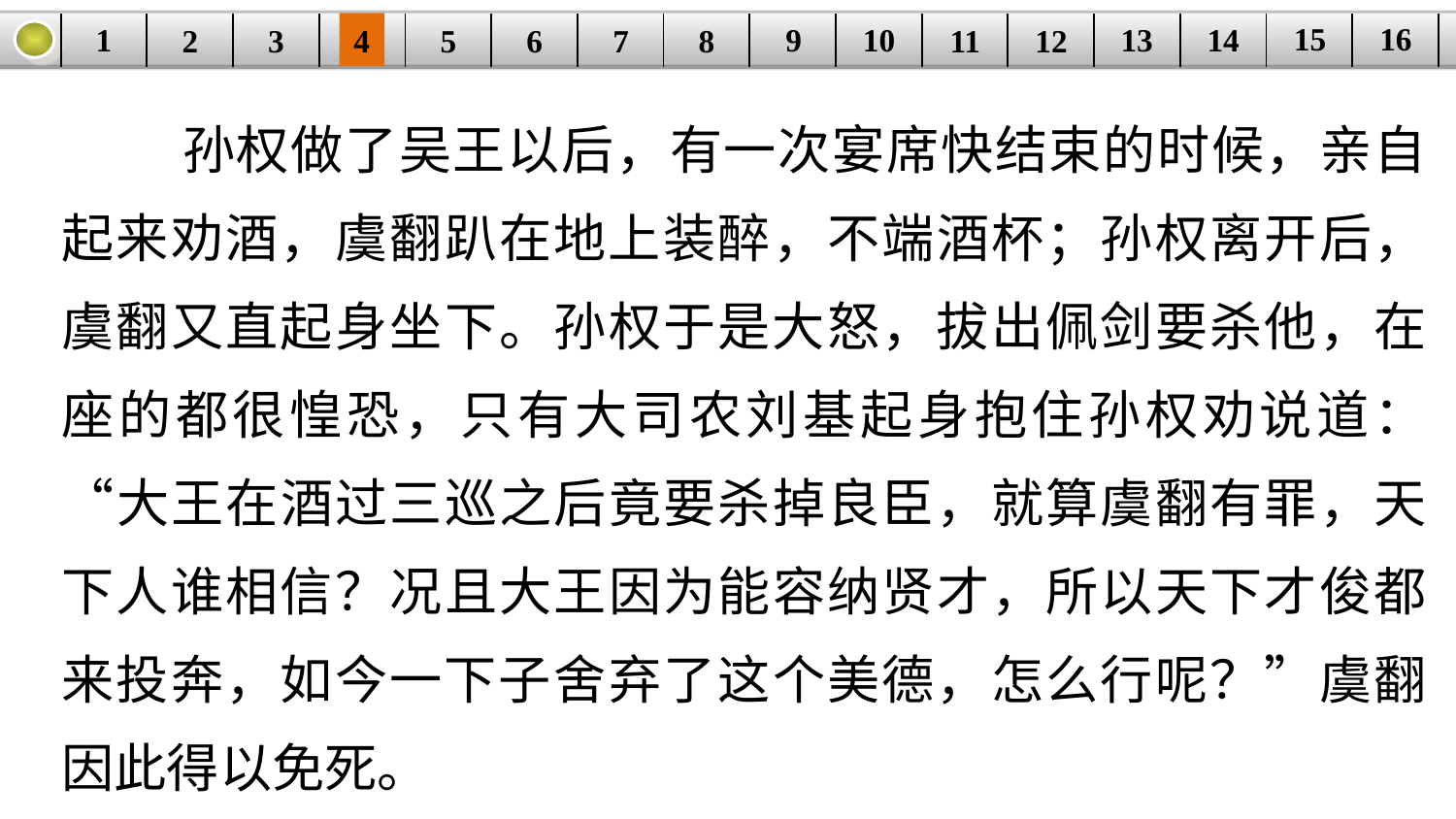

16

15
14
9
10
1
13
3
4
5
6
8
11
2
12
|  |  |  |  |  |  |  |  |  |  |  |  |  |  |  |  |
| --- | --- | --- | --- | --- | --- | --- | --- | --- | --- | --- | --- | --- | --- | --- | --- |
7

        孙权做了吴王以后，有一次宴席快结束的时候，亲自起来劝酒，虞翻趴在地上装醉，不端酒杯；孙权离开后，虞翻又直起身坐下。孙权于是大怒，拔出佩剑要杀他，在座的都很惶恐，只有大司农刘基起身抱住孙权劝说道：“大王在酒过三巡之后竟要杀掉良臣，就算虞翻有罪，天下人谁相信？况且大王因为能容纳贤才，所以天下才俊都来投奔，如今一下子舍弃了这个美德，怎么行呢？”虞翻因此得以免死。